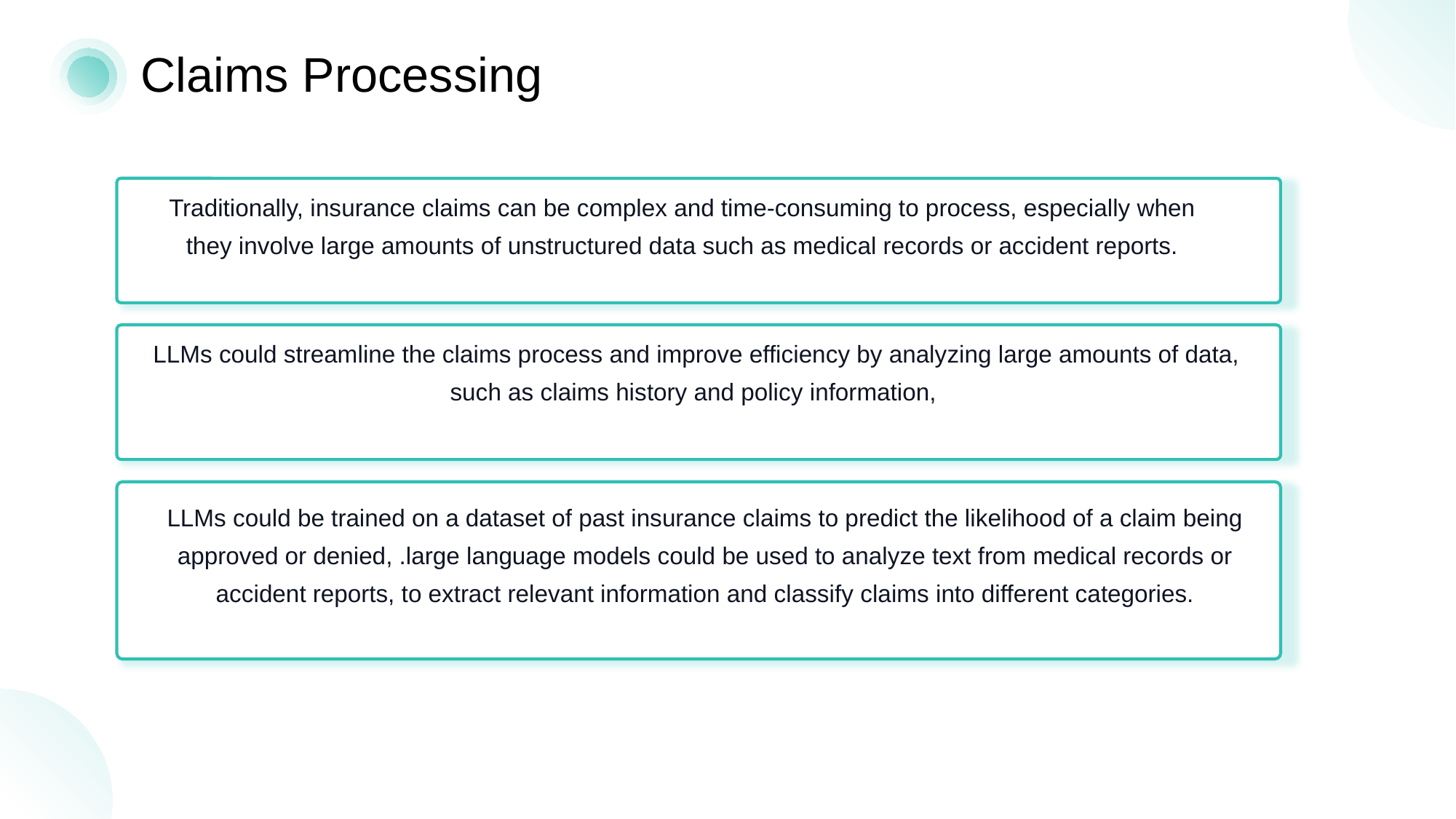

Claims Processing

Traditionally, insurance claims can be complex and time-consuming to process, especially when they involve large amounts of unstructured data such as medical records or accident reports.

LLMs could streamline the claims process and improve efficiency by analyzing large amounts of data, such as claims history and policy information,

LLMs could be trained on a dataset of past insurance claims to predict the likelihood of a claim being approved or denied, .large language models could be used to analyze text from medical records or accident reports, to extract relevant information and classify claims into different categories.

不足二
输入标题